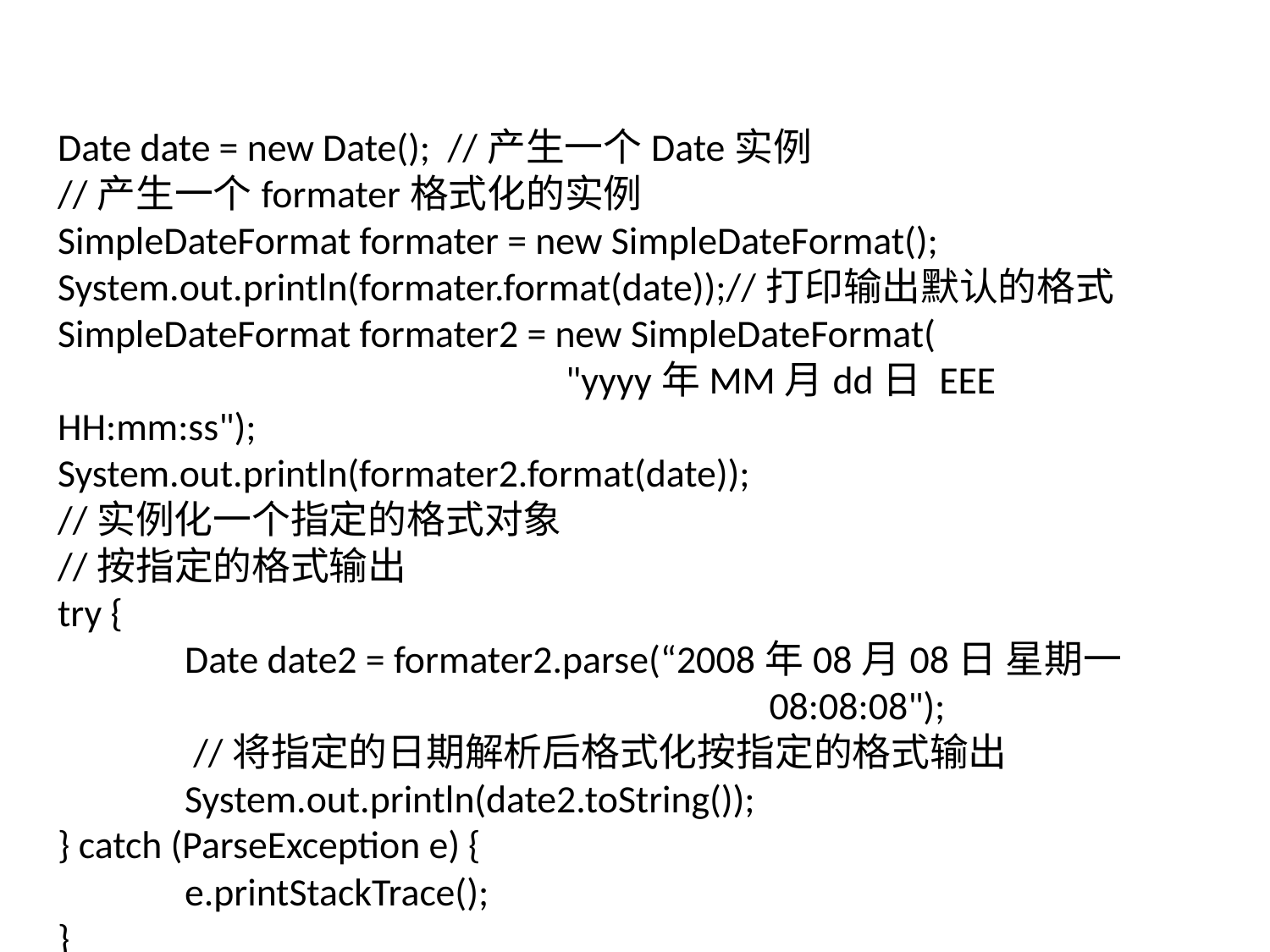

Date date = new Date();  //产生一个Date实例
//产生一个formater格式化的实例
SimpleDateFormat formater = new SimpleDateFormat();
System.out.println(formater.format(date));//打印输出默认的格式
SimpleDateFormat formater2 = new SimpleDateFormat(
				"yyyy年MM月dd日 EEE HH:mm:ss");
System.out.println(formater2.format(date));
//实例化一个指定的格式对象
//按指定的格式输出
try {
	Date date2 = formater2.parse(“2008年08月08日 星期一
                                                                                  08:08:08");
	 //将指定的日期解析后格式化按指定的格式输出
	System.out.println(date2.toString());
} catch (ParseException e) {
	e.printStackTrace();
}